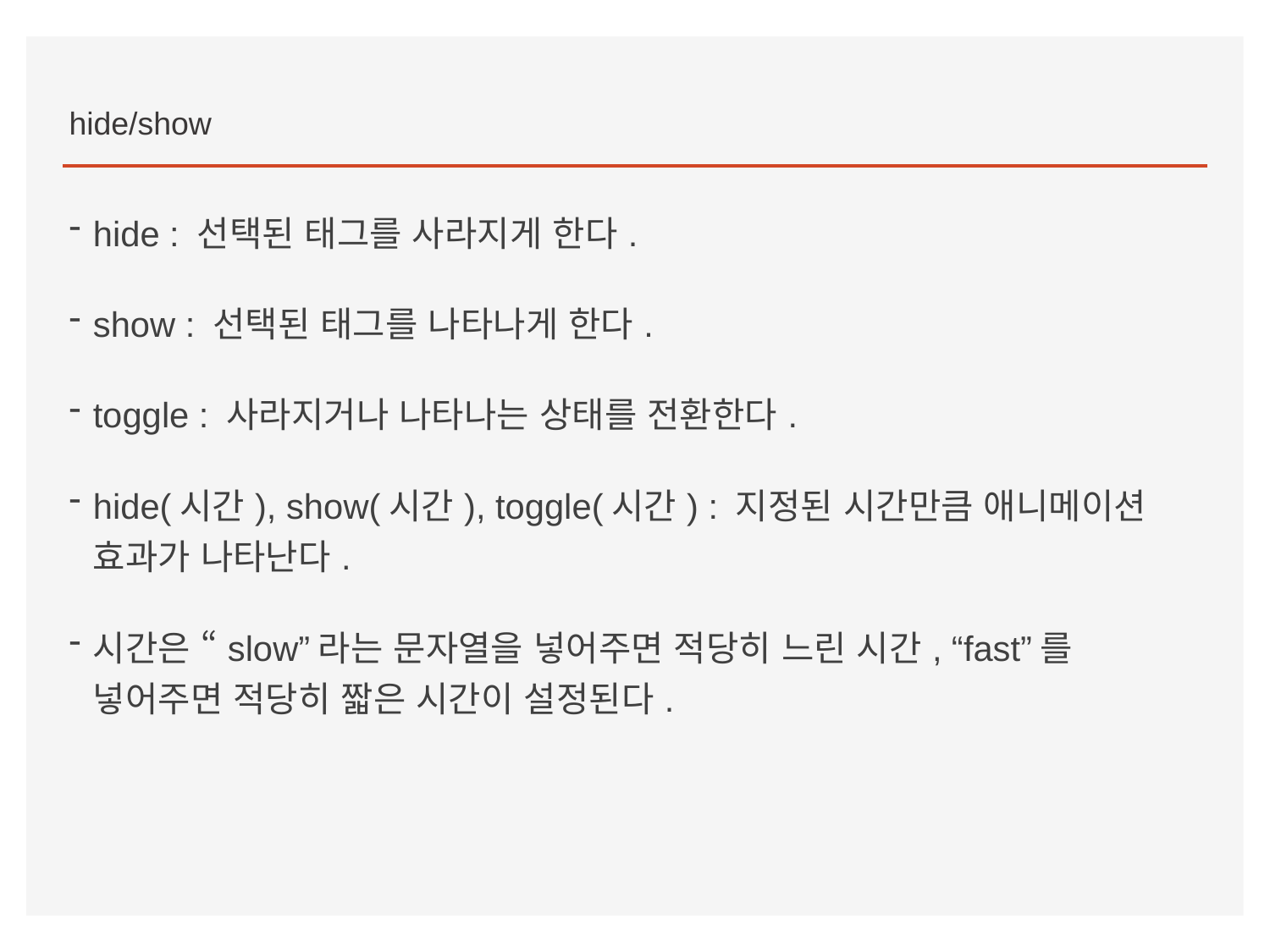

hide/show
hide : 선택된 태그를 사라지게 한다.
show : 선택된 태그를 나타나게 한다.
toggle : 사라지거나 나타나는 상태를 전환한다.
hide(시간), show(시간), toggle(시간) : 지정된 시간만큼 애니메이션 효과가 나타난다.
시간은 “slow”라는 문자열을 넣어주면 적당히 느린 시간, “fast”를 넣어주면 적당히 짧은 시간이 설정된다.